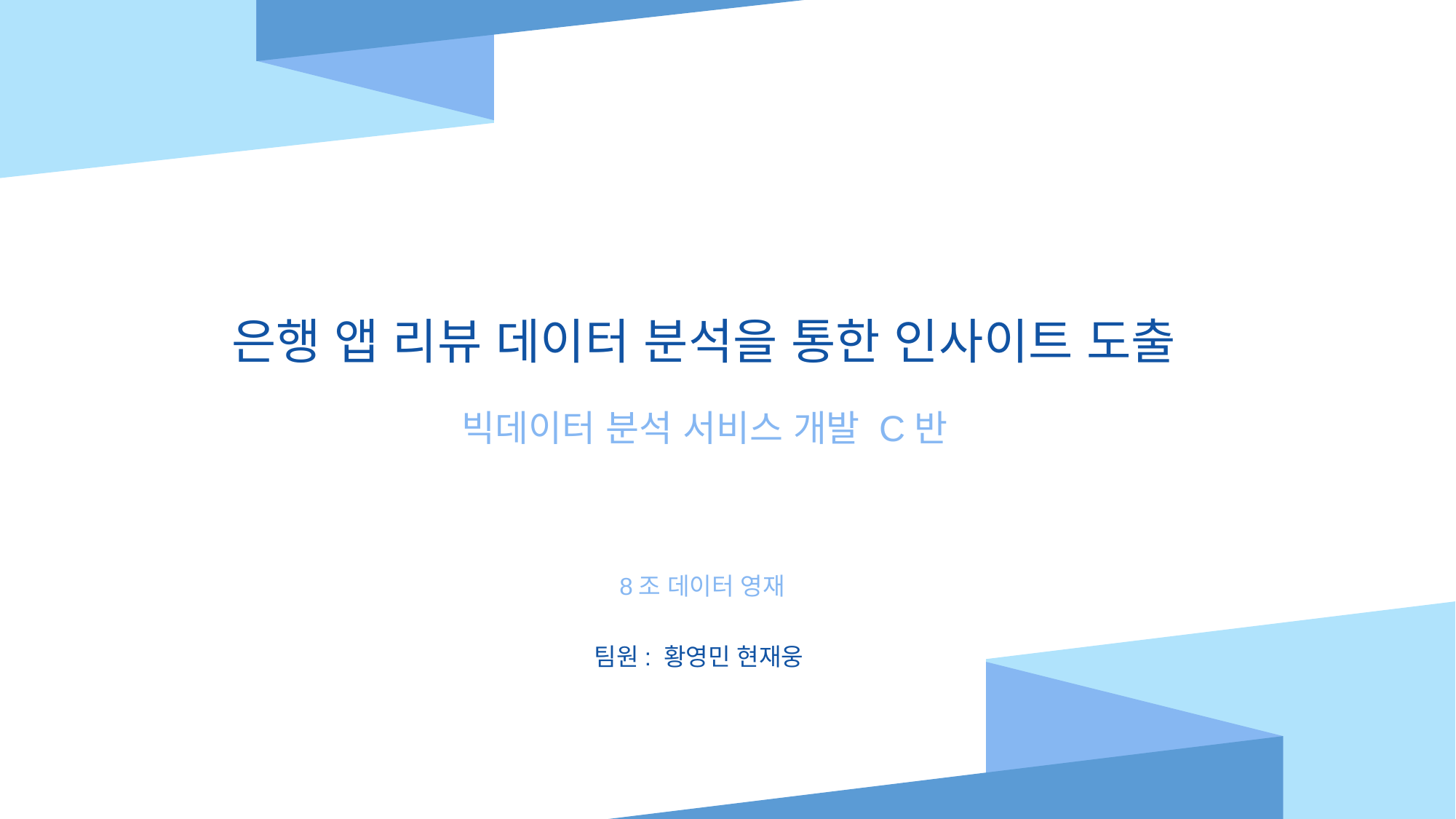

# 은행 앱 리뷰 데이터 분석을 통한 인사이트 도출 빅데이터 분석 서비스 개발 C반
8조 데이터 영재

팀원: 황영민 현재웅